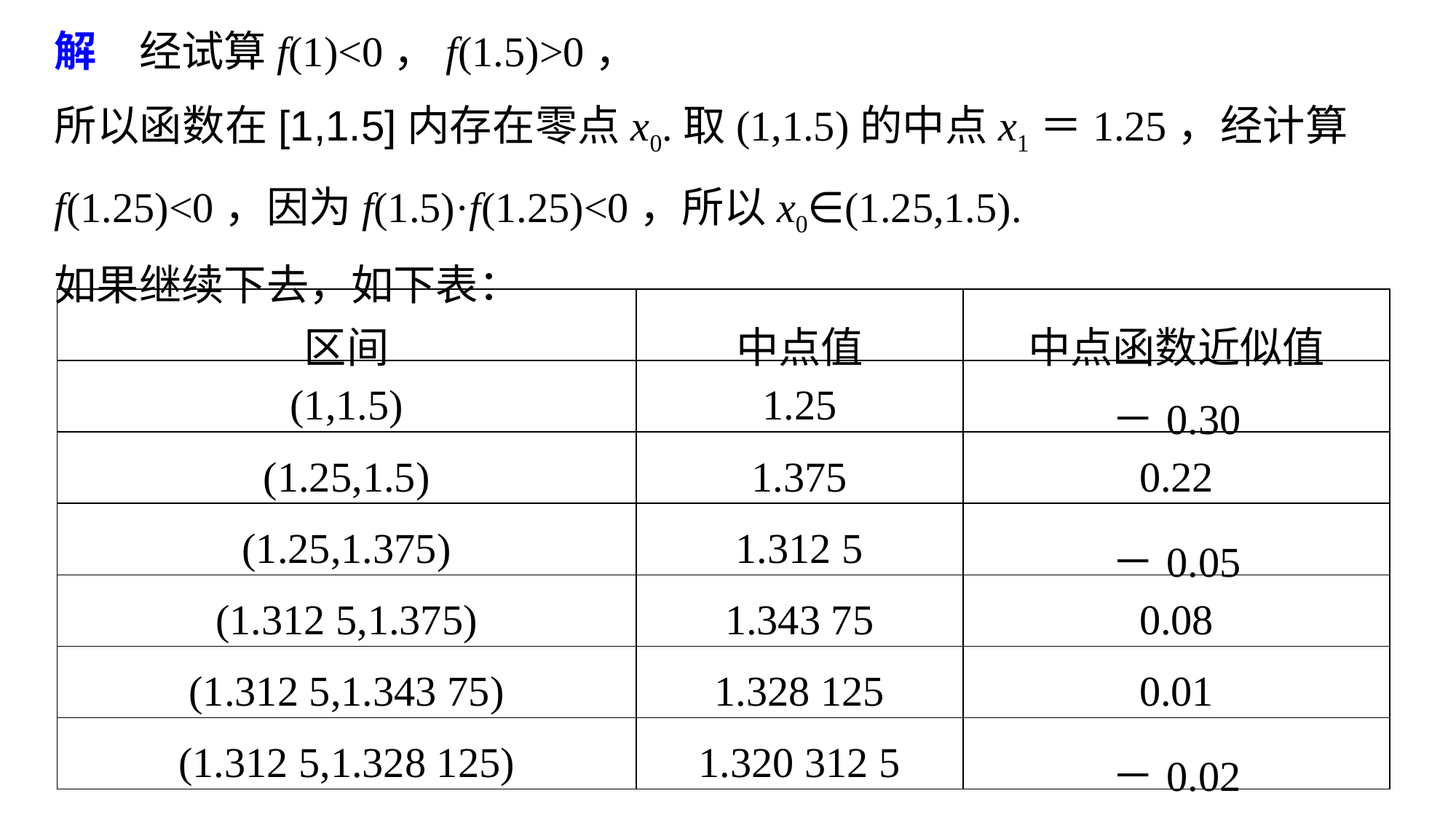

解　经试算f(1)<0，f(1.5)>0，
所以函数在[1,1.5]内存在零点x0.取(1,1.5)的中点x1＝1.25，经计算f(1.25)<0，因为f(1.5)·f(1.25)<0，所以x0∈(1.25,1.5).
如果继续下去，如下表：
| 区间 | 中点值 | 中点函数近似值 |
| --- | --- | --- |
| (1,1.5) | 1.25 | －0.30 |
| (1.25,1.5) | 1.375 | 0.22 |
| (1.25,1.375) | 1.312 5 | －0.05 |
| (1.312 5,1.375) | 1.343 75 | 0.08 |
| (1.312 5,1.343 75) | 1.328 125 | 0.01 |
| (1.312 5,1.328 125) | 1.320 312 5 | －0.02 |